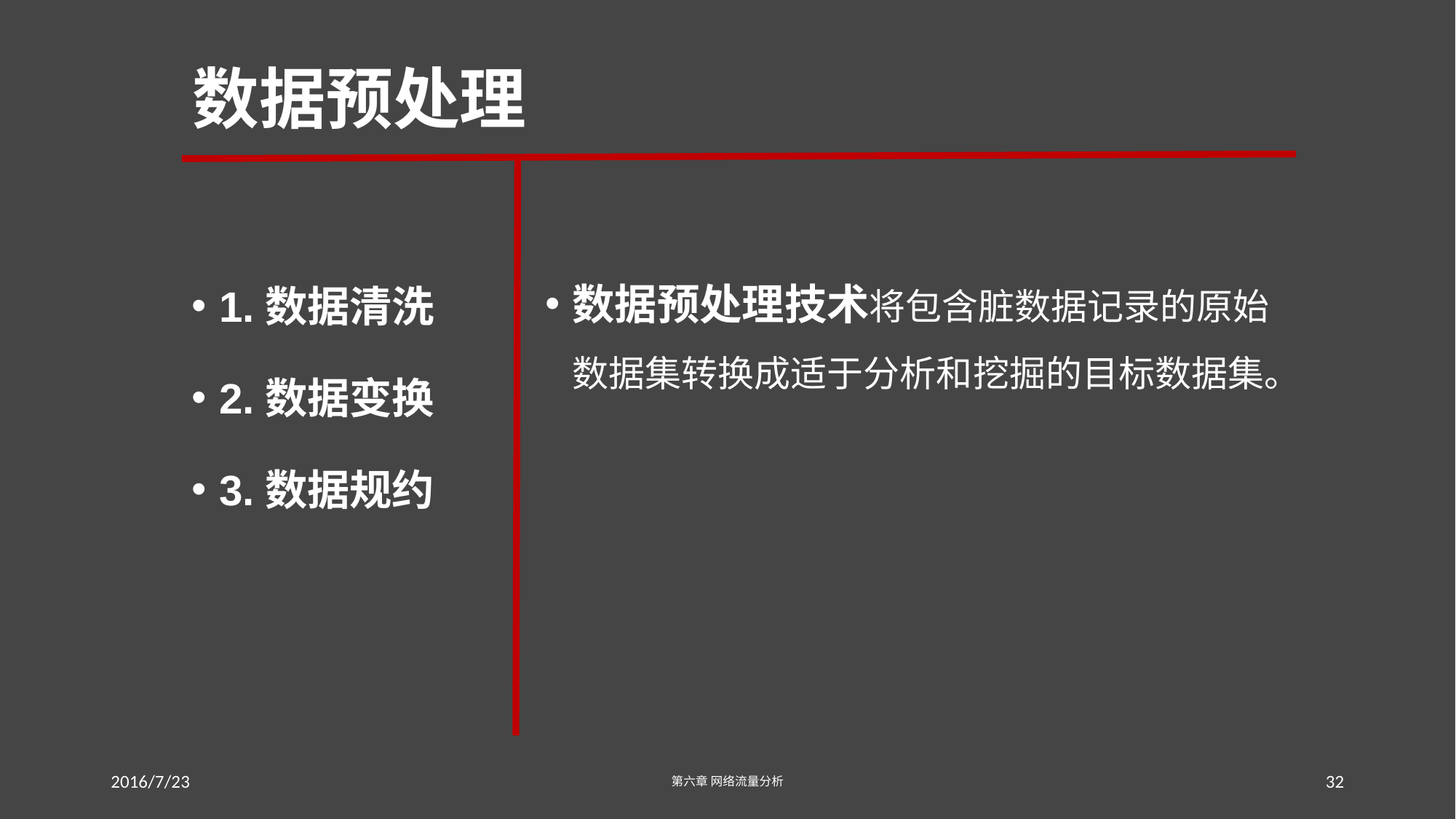

# 数据预处理
数据预处理技术将包含脏数据记录的原始数据集转换成适于分析和挖掘的目标数据集。

1.数据清洗
2.数据变换
3.数据规约
2016/7/23
第六章 网络流量分析
32